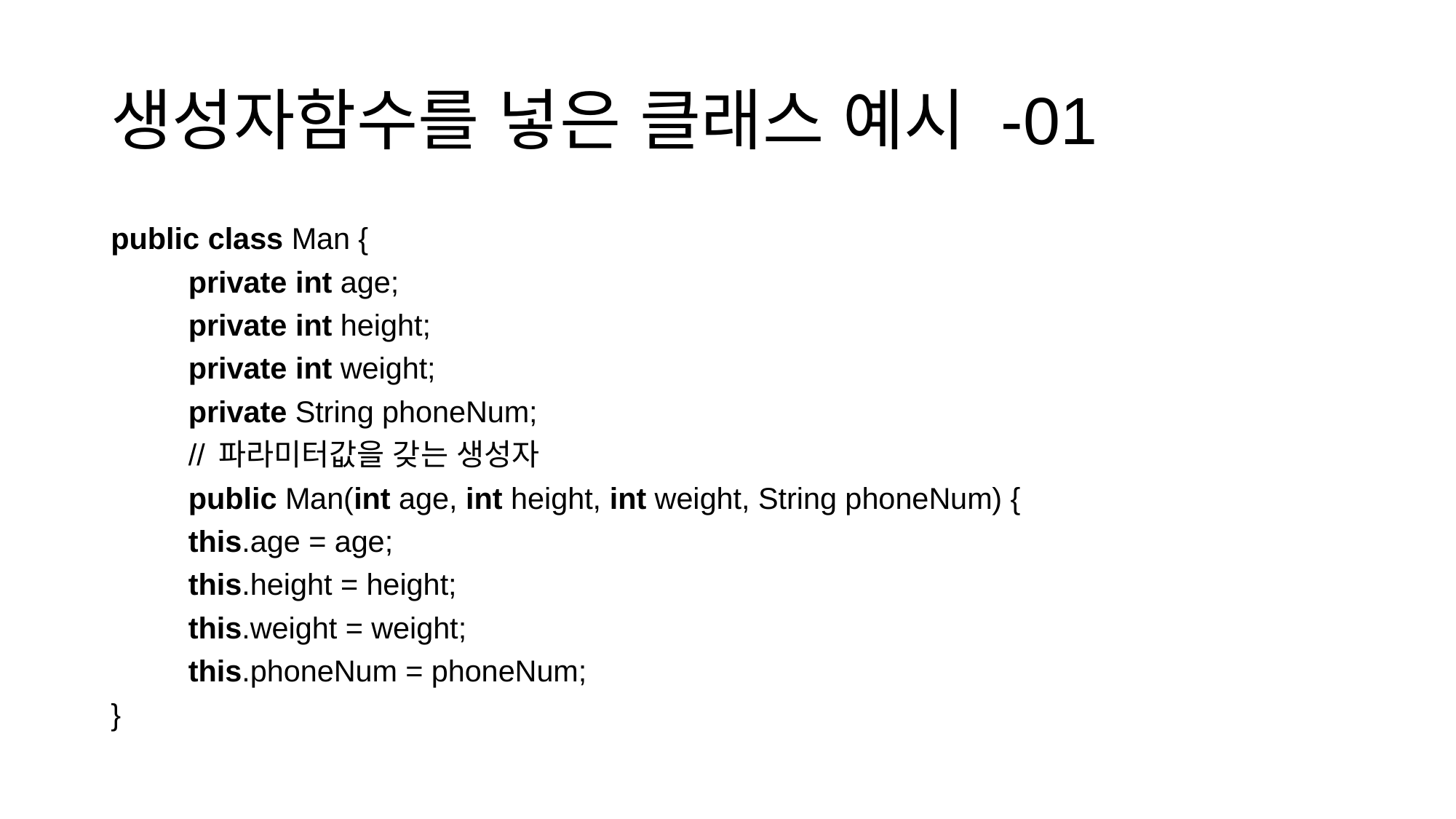

# 생성자함수를 넣은 클래스 예시 -01
public class Man {
	private int age;
	private int height;
	private int weight;
	private String phoneNum;
	// 파라미터값을 갖는 생성자
	public Man(int age, int height, int weight, String phoneNum) {
		this.age = age;
		this.height = height;
		this.weight = weight;
		this.phoneNum = phoneNum;
}